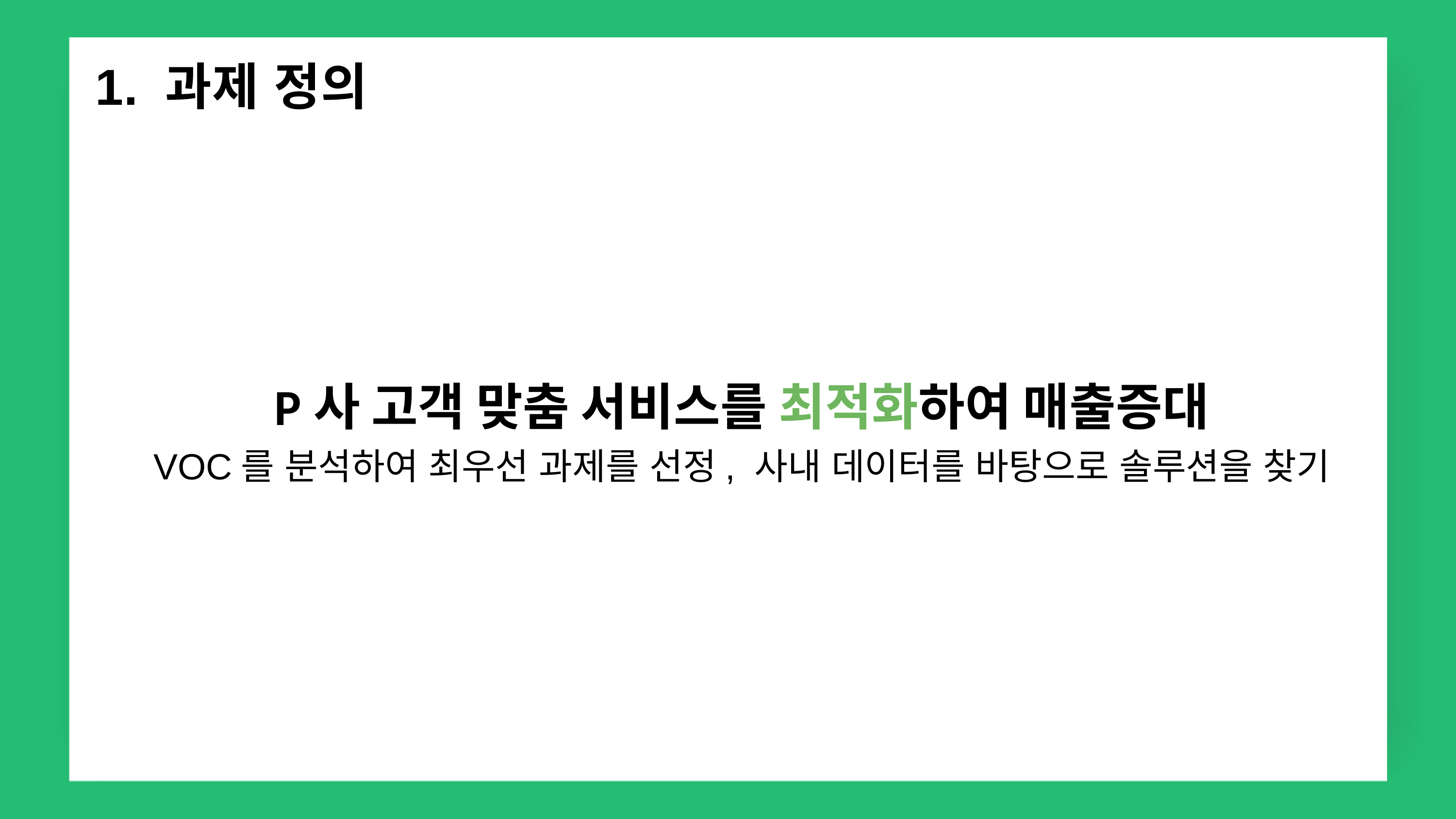

1. 과제 정의
P사 고객 맞춤 서비스를 최적화하여 매출증대
VOC를 분석하여 최우선 과제를 선정, 사내 데이터를 바탕으로 솔루션을 찾기